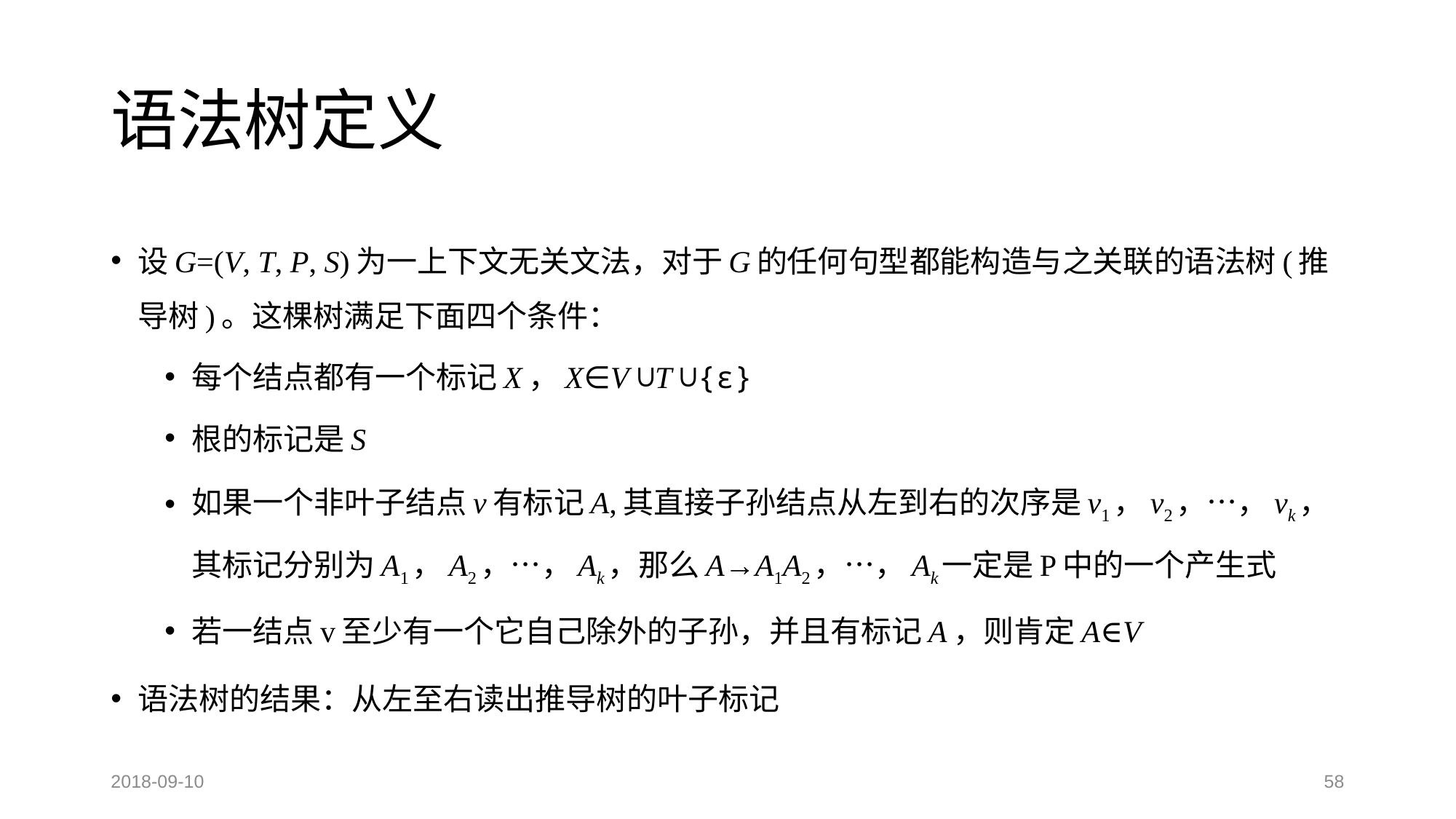

# 语法树定义
设G=(V, T, P, S)为一上下文无关文法，对于G的任何句型都能构造与之关联的语法树(推导树)。这棵树满足下面四个条件：
每个结点都有一个标记X，X∈V ∪T ∪{ε}
根的标记是S
如果一个非叶子结点v有标记A,其直接子孙结点从左到右的次序是v1，v2，…，vk，其标记分别为A1，A2，…，Ak，那么A→A1A2，…，Ak一定是P中的一个产生式
若一结点v至少有一个它自己除外的子孙，并且有标记A，则肯定A∈V
语法树的结果：从左至右读出推导树的叶子标记
2018-09-10
58